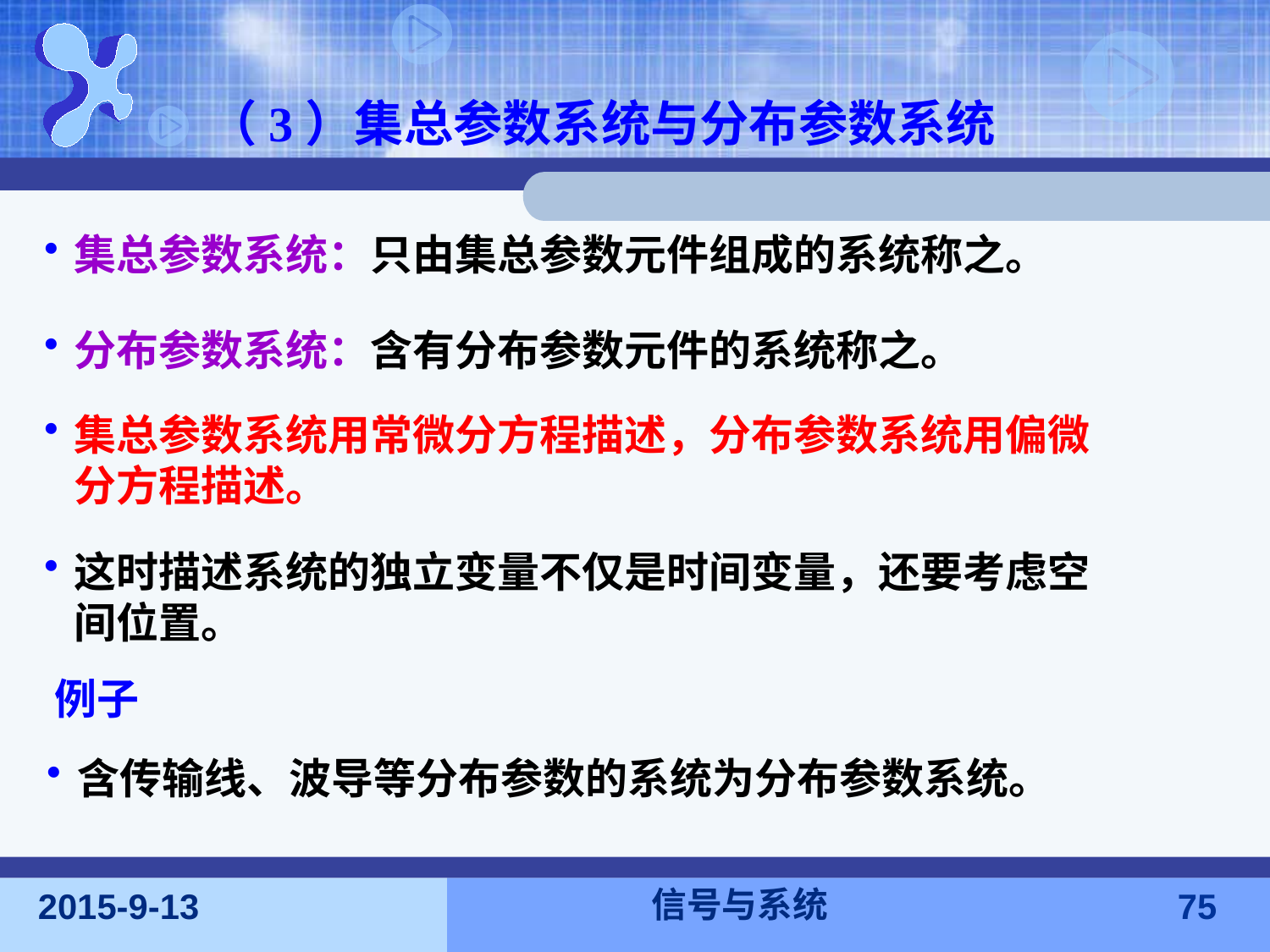

（3）集总参数系统与分布参数系统
集总参数系统：只由集总参数元件组成的系统称之。
分布参数系统：含有分布参数元件的系统称之。
集总参数系统用常微分方程描述，分布参数系统用偏微分方程描述。
这时描述系统的独立变量不仅是时间变量，还要考虑空间位置。
例子
含传输线、波导等分布参数的系统为分布参数系统。
信号与系统
2015-9-13
75